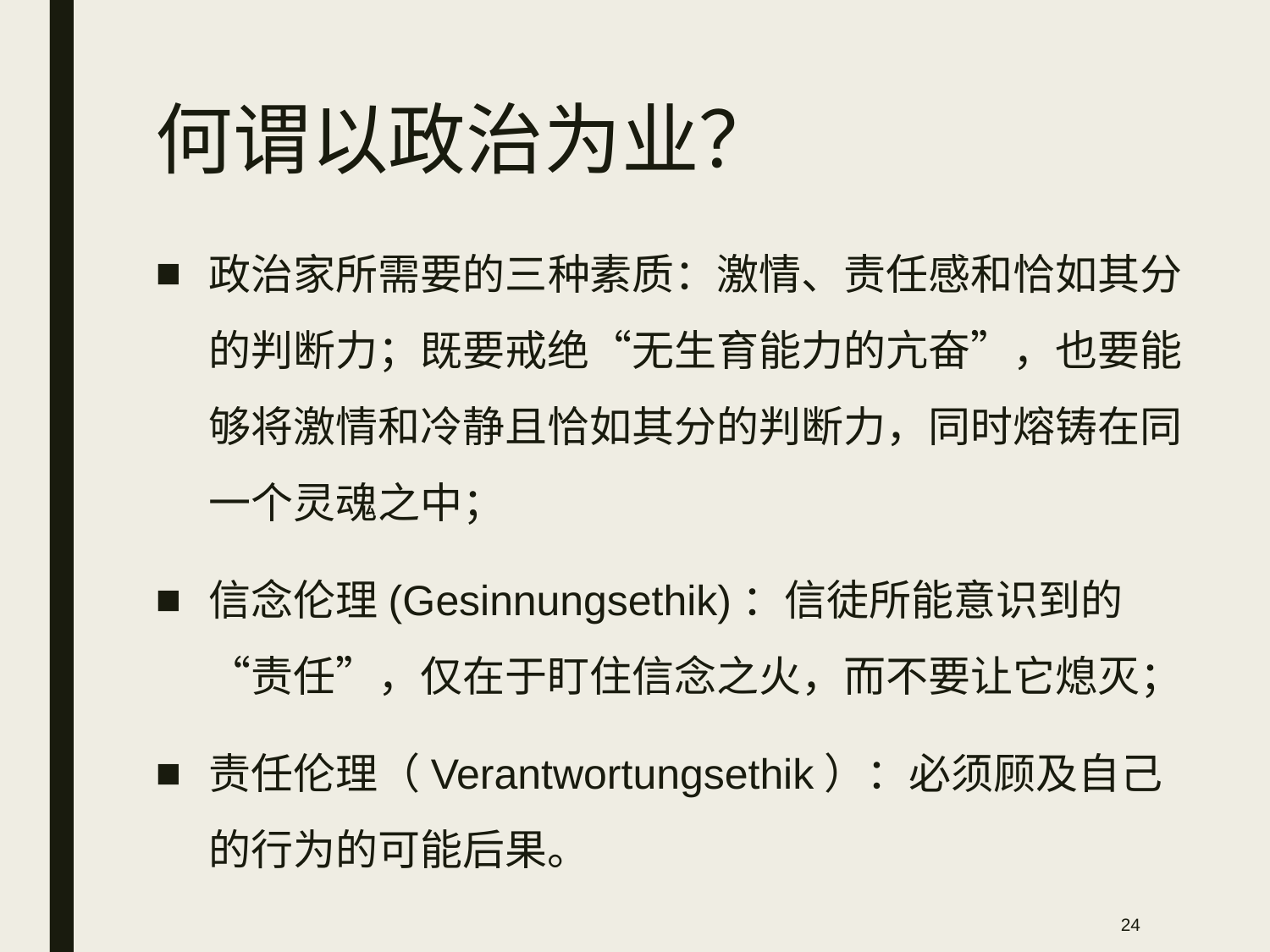

# 何谓以政治为业？
政治家所需要的三种素质：激情、责任感和恰如其分的判断力；既要戒绝“无生育能力的亢奋”，也要能够将激情和冷静且恰如其分的判断力，同时熔铸在同一个灵魂之中；
信念伦理(Gesinnungsethik)：信徒所能意识到的“责任”，仅在于盯住信念之火，而不要让它熄灭；
责任伦理（Verantwortungsethik）：必须顾及自己的行为的可能后果。

24